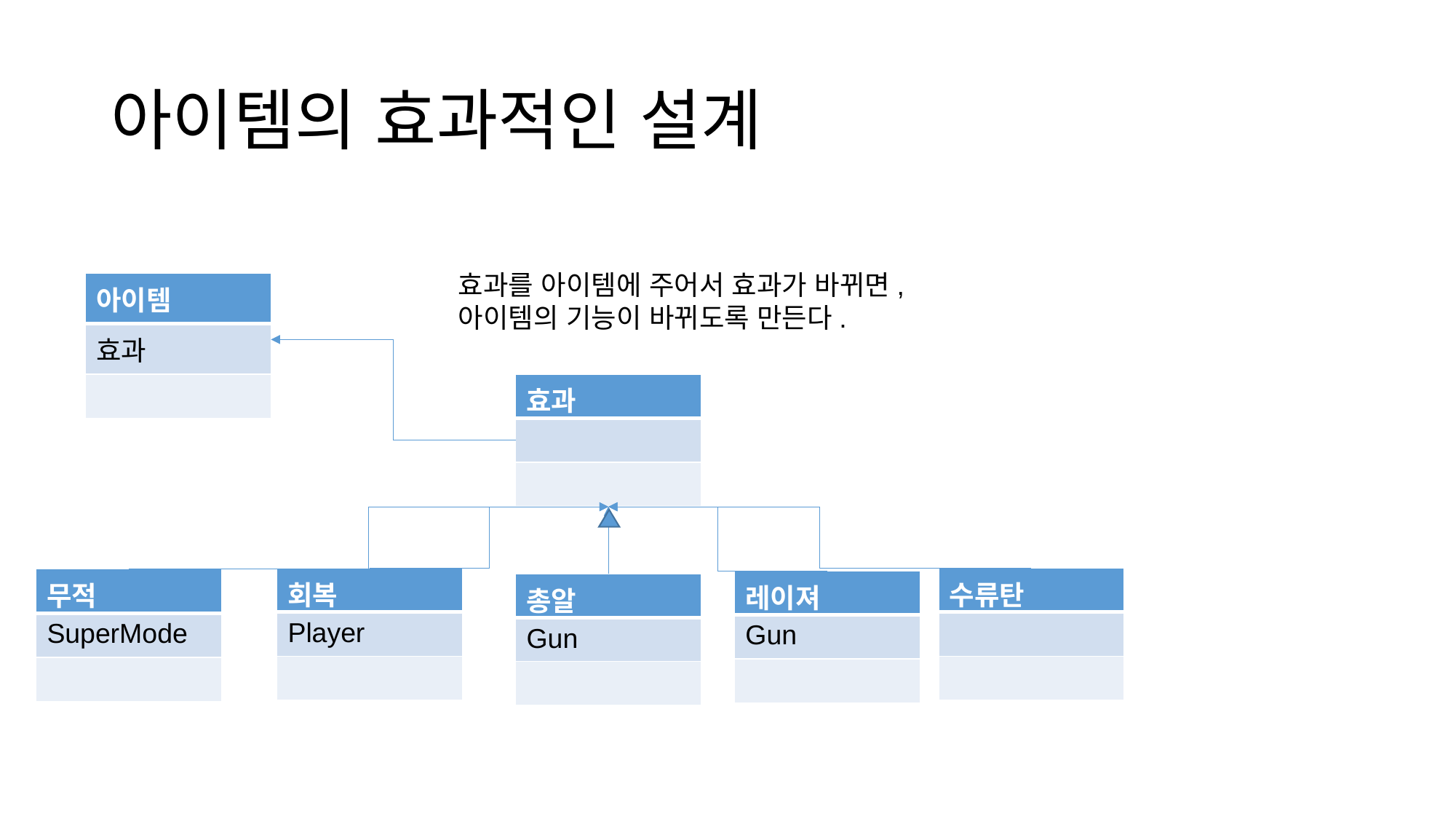

# 아이템의 효과적인 설계
효과를 아이템에 주어서 효과가 바뀌면,
아이템의 기능이 바뀌도록 만든다.
| 아이템 |
| --- |
| 효과 |
|  |
| 효과 |
| --- |
|  |
|  |

| 회복 |
| --- |
| Player |
|  |
| 수류탄 |
| --- |
|  |
|  |
| 무적 |
| --- |
| SuperMode |
|  |
| 레이져 |
| --- |
| Gun |
|  |
| 총알 |
| --- |
| Gun |
|  |